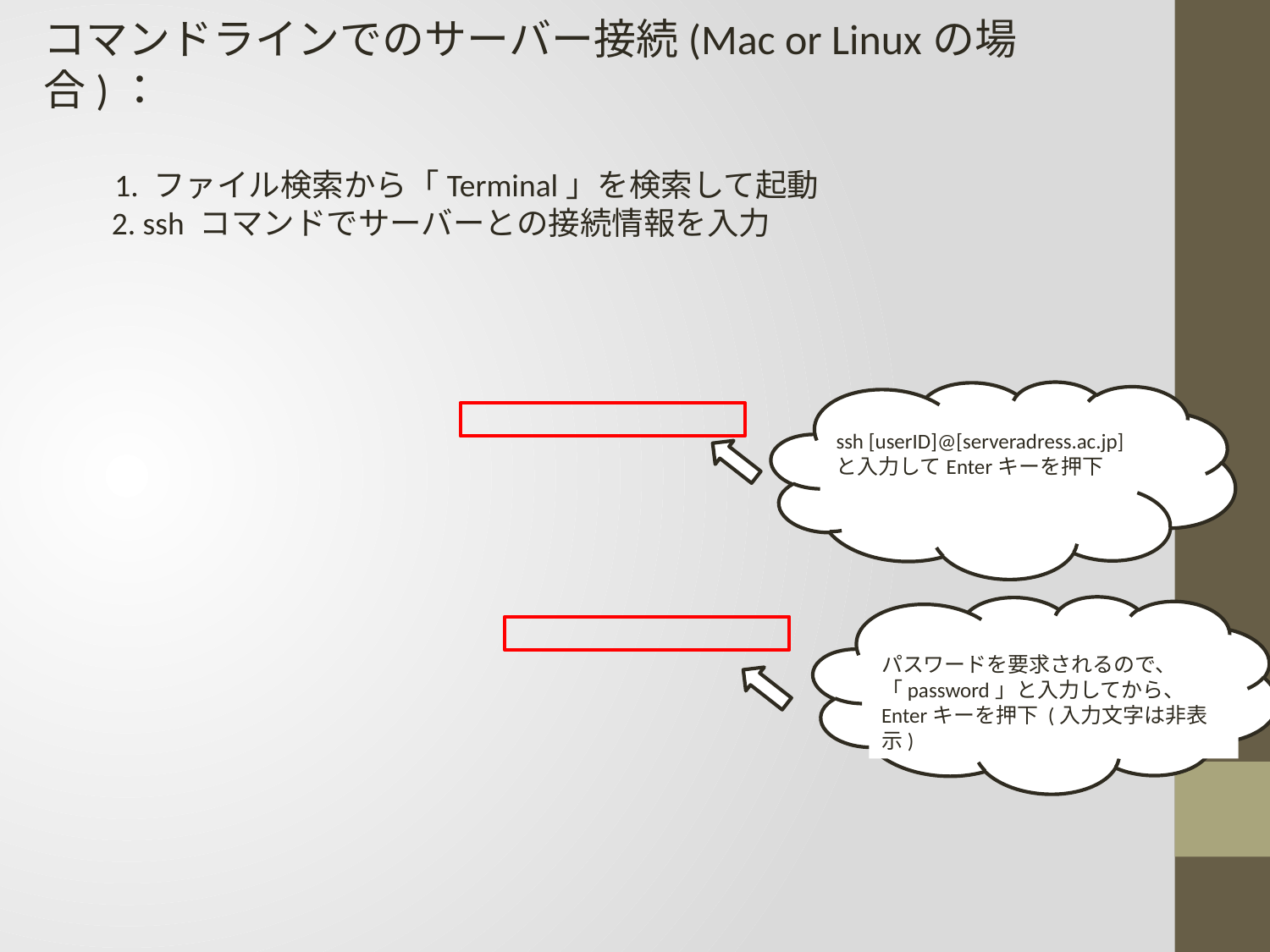

コマンドラインでのサーバー接続(Mac or Linuxの場合)：

　　1. ファイル検索から「Terminal」を検索して起動
　    2. ssh コマンドでサーバーとの接続情報を入力

ssh [userID]@[serveradress.ac.jp]
と入力してEnterキーを押下

パスワードを要求されるので、
「password」と入力してから、
Enterキーを押下 (入力文字は非表示)